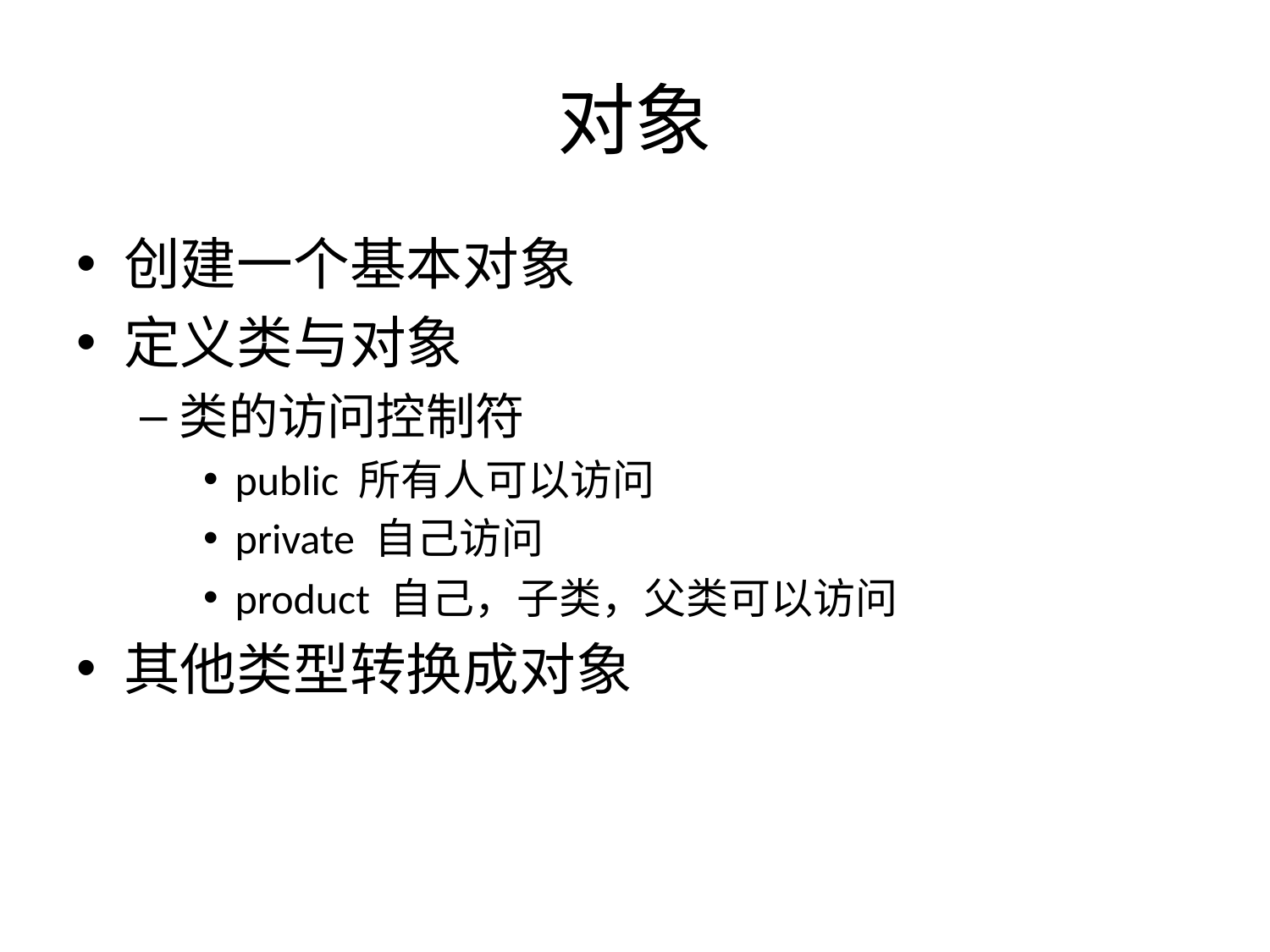

# 对象
创建一个基本对象
定义类与对象
类的访问控制符
public 所有人可以访问
private 自己访问
product 自己，子类，父类可以访问
其他类型转换成对象